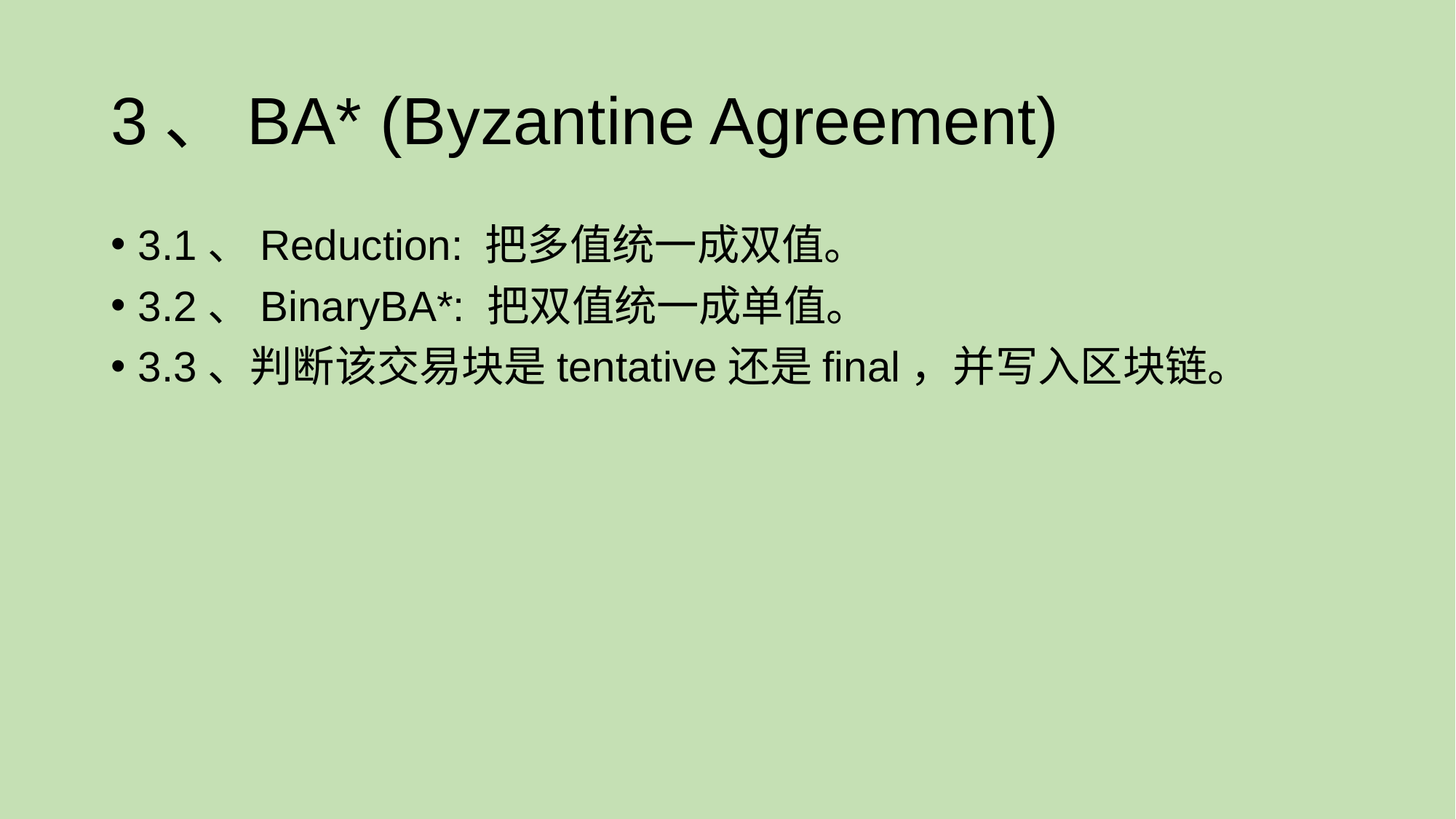

# 3、BA* (Byzantine Agreement)
3.1、Reduction: 把多值统一成双值。
3.2、BinaryBA*: 把双值统一成单值。
3.3、判断该交易块是tentative还是final，并写入区块链。